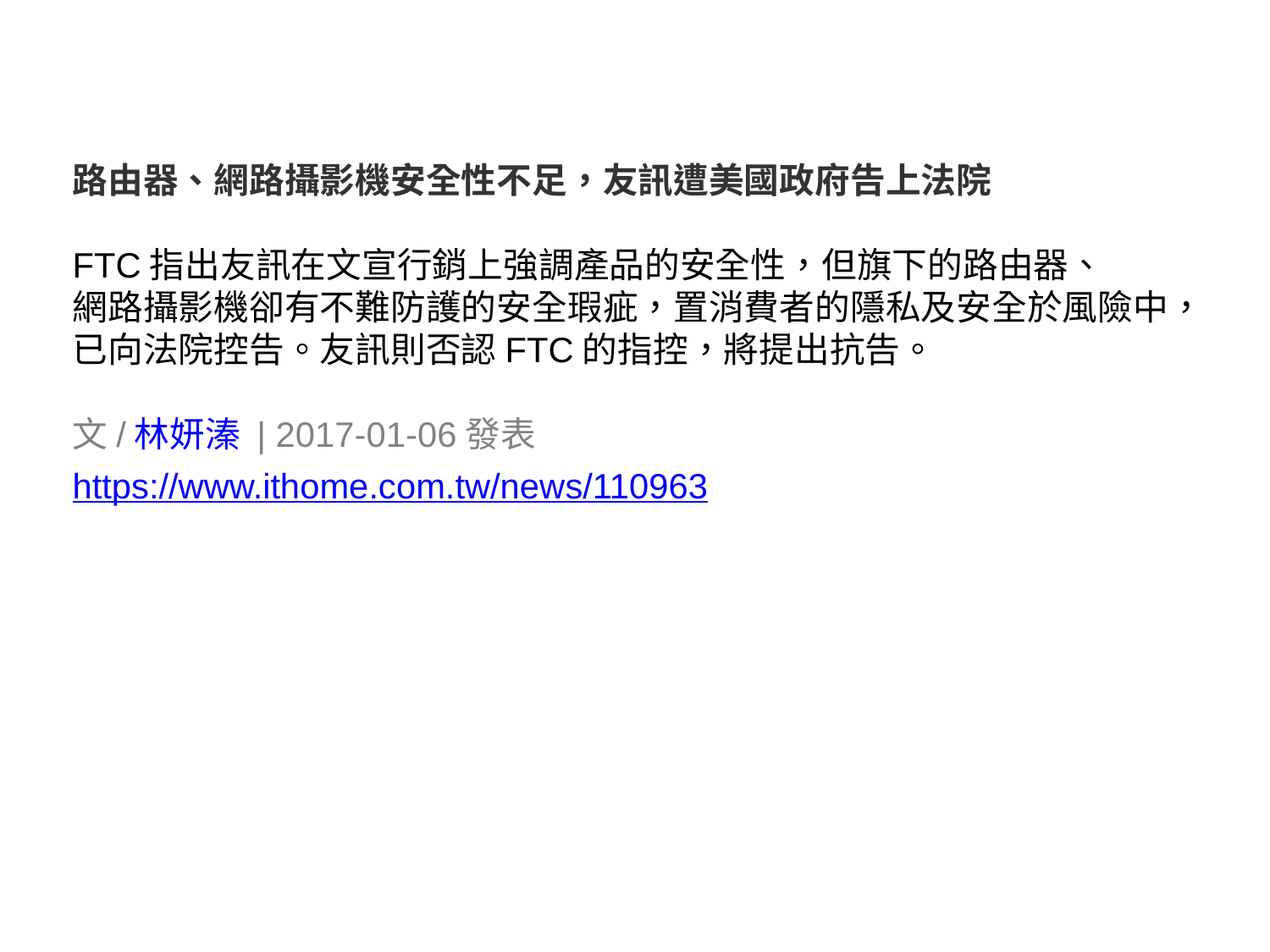

路由器、網路攝影機安全性不足，友訊遭美國政府告上法院

FTC指出友訊在文宣行銷上強調產品的安全性，但旗下的路由器、
網路攝影機卻有不難防護的安全瑕疵，置消費者的隱私及安全於風險中，
已向法院控告。友訊則否認FTC的指控，將提出抗告。

文/林妍溱 | 2017-01-06發表
https://www.ithome.com.tw/news/110963